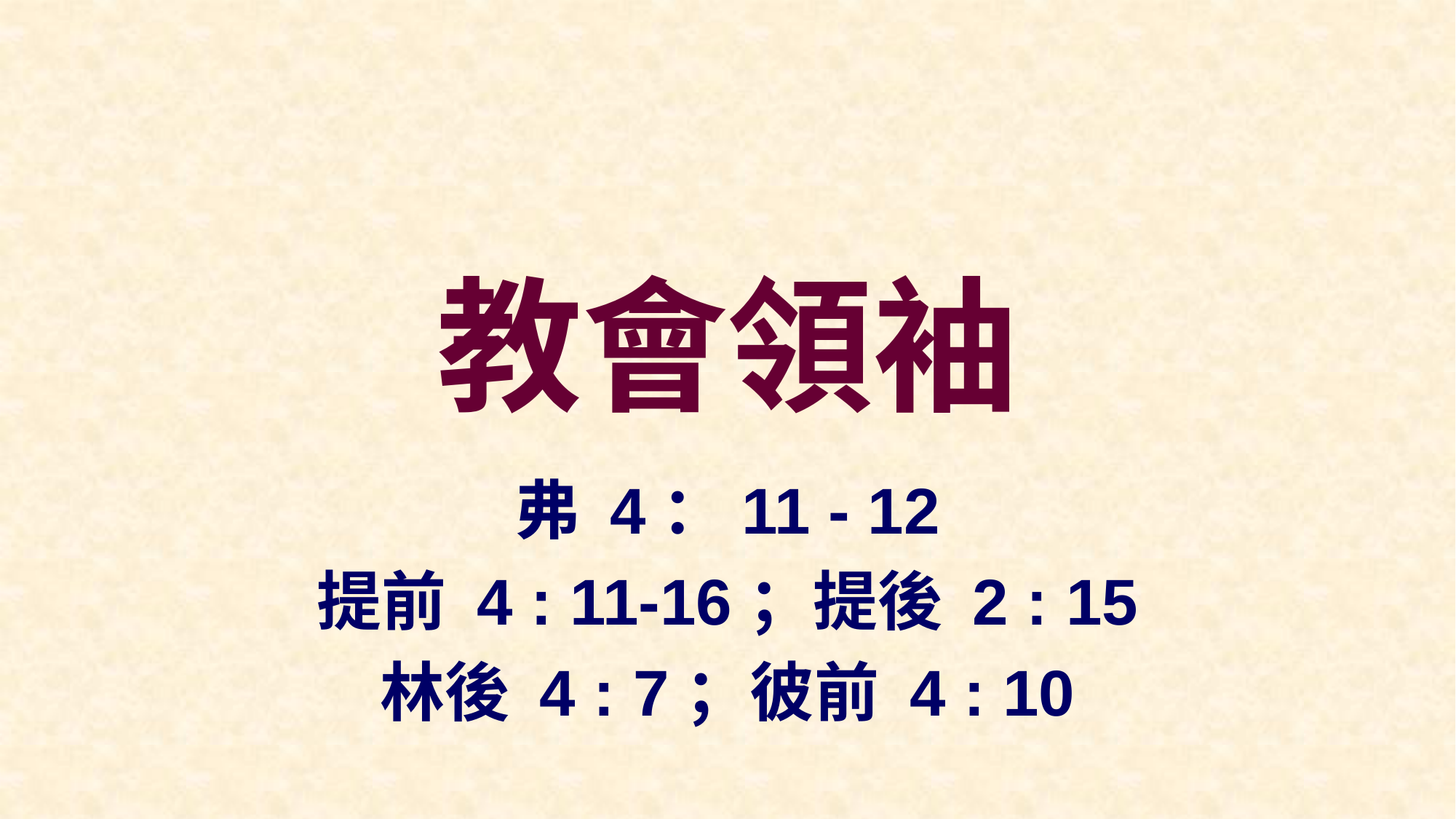

# 教會領袖
弗 4：11 - 12
提前 4 : 11-16；提後 2 : 15
林後 4 : 7；彼前 4 : 10